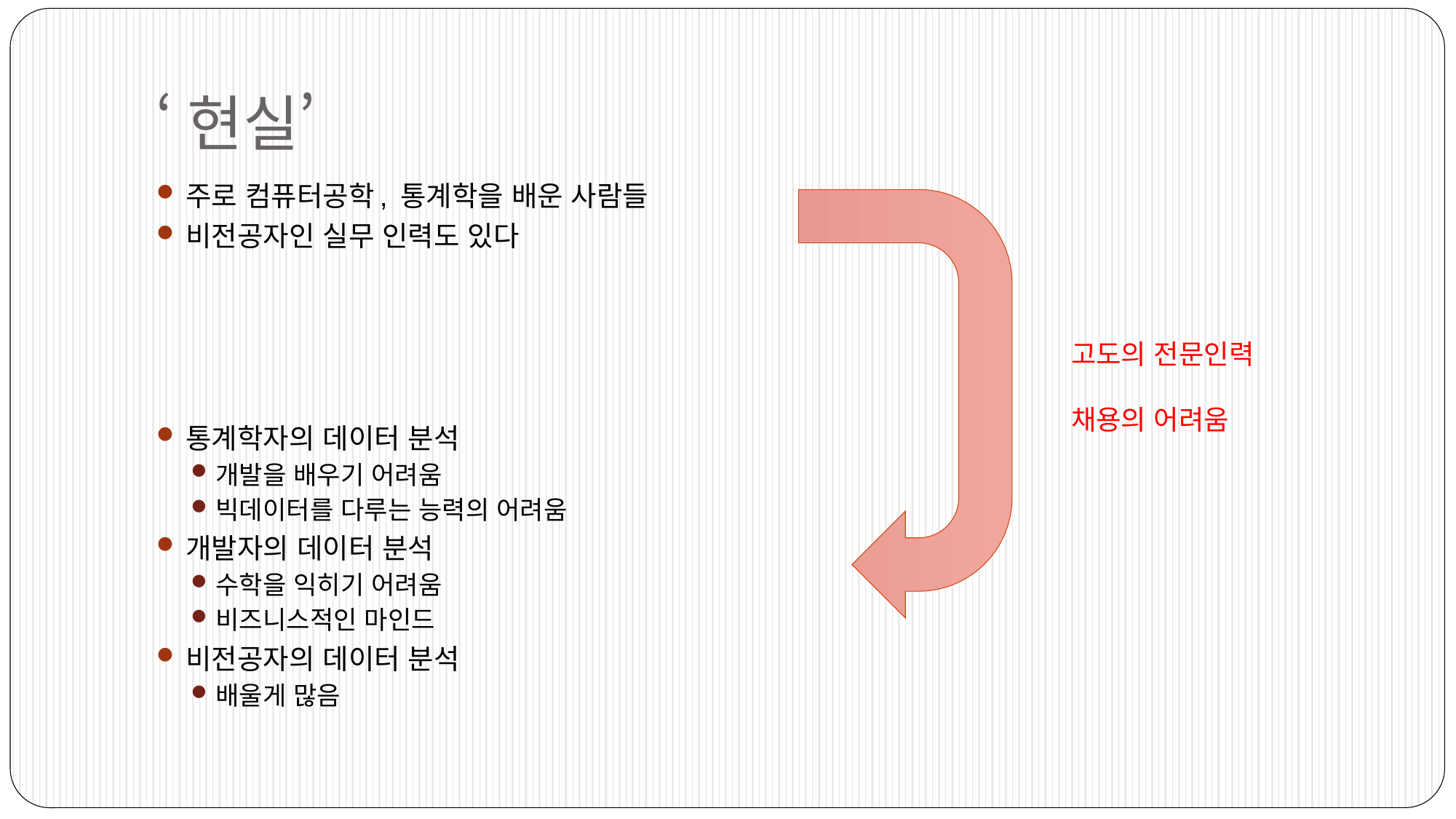

# ‘현실’
주로 컴퓨터공학, 통계학을 배운 사람들
비전공자인 실무 인력도 있다

통계학자의 데이터 분석
개발을 배우기 어려움
빅데이터를 다루는 능력의 어려움
개발자의 데이터 분석
수학을 익히기 어려움
비즈니스적인 마인드
비전공자의 데이터 분석
배울게 많음

고도의 전문인력

채용의 어려움